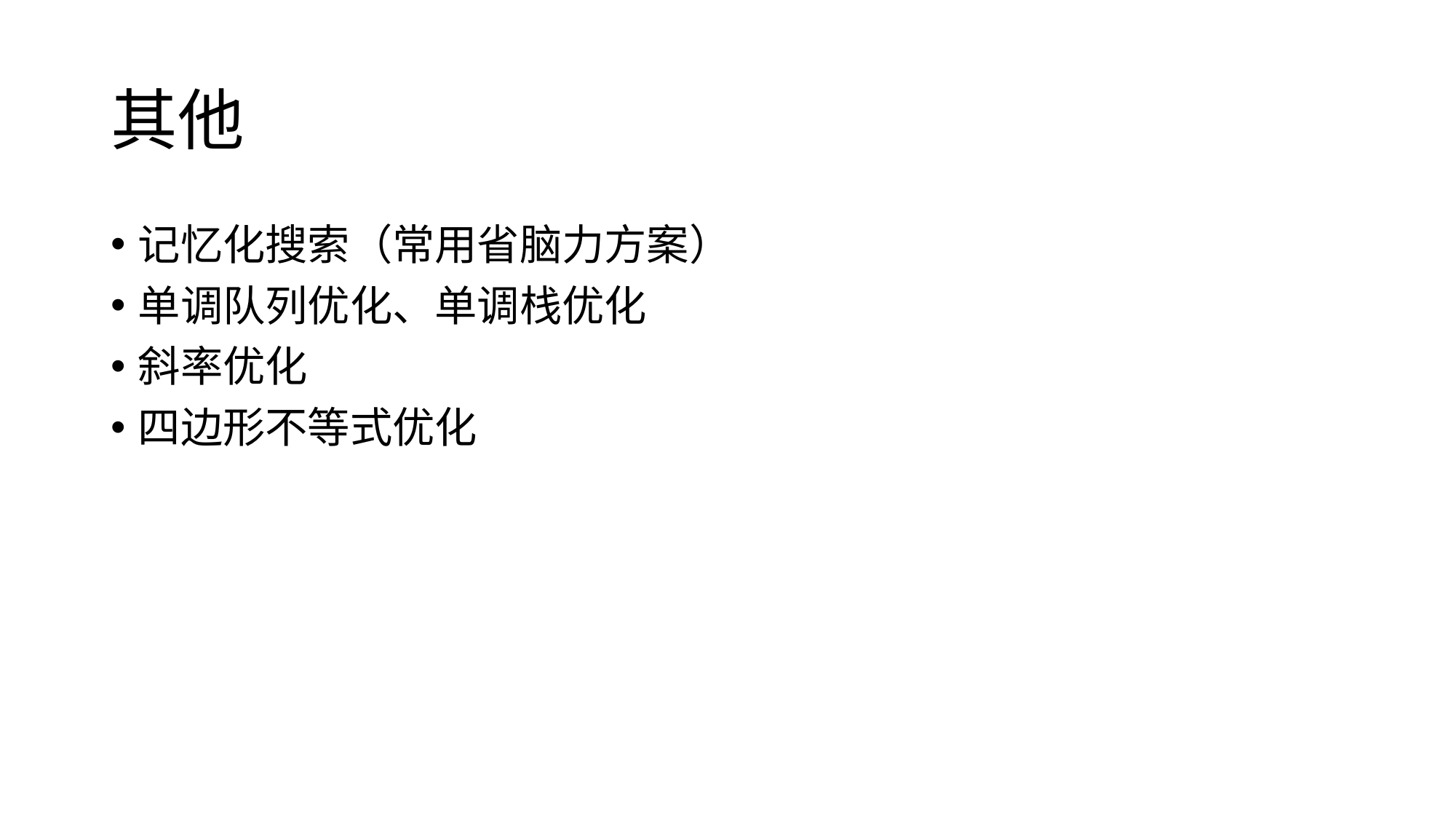

# 其他
记忆化搜索（常用省脑力方案）
单调队列优化、单调栈优化
斜率优化
四边形不等式优化